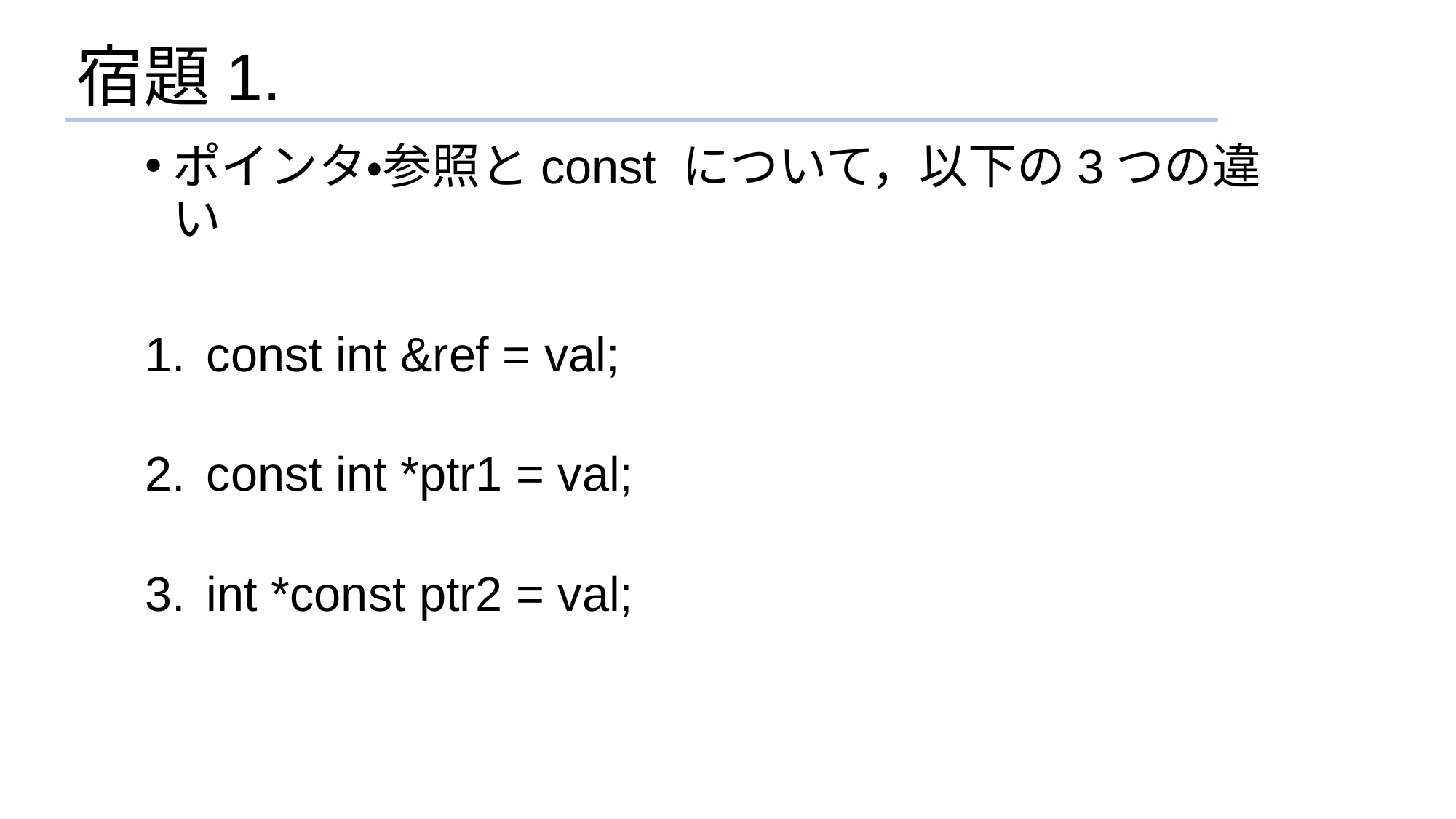

# 宿題1.

ポインタ・参照とconst について，以下の3つの違い

const int &ref = val;
const int *ptr1 = val;
int *const ptr2 = val;